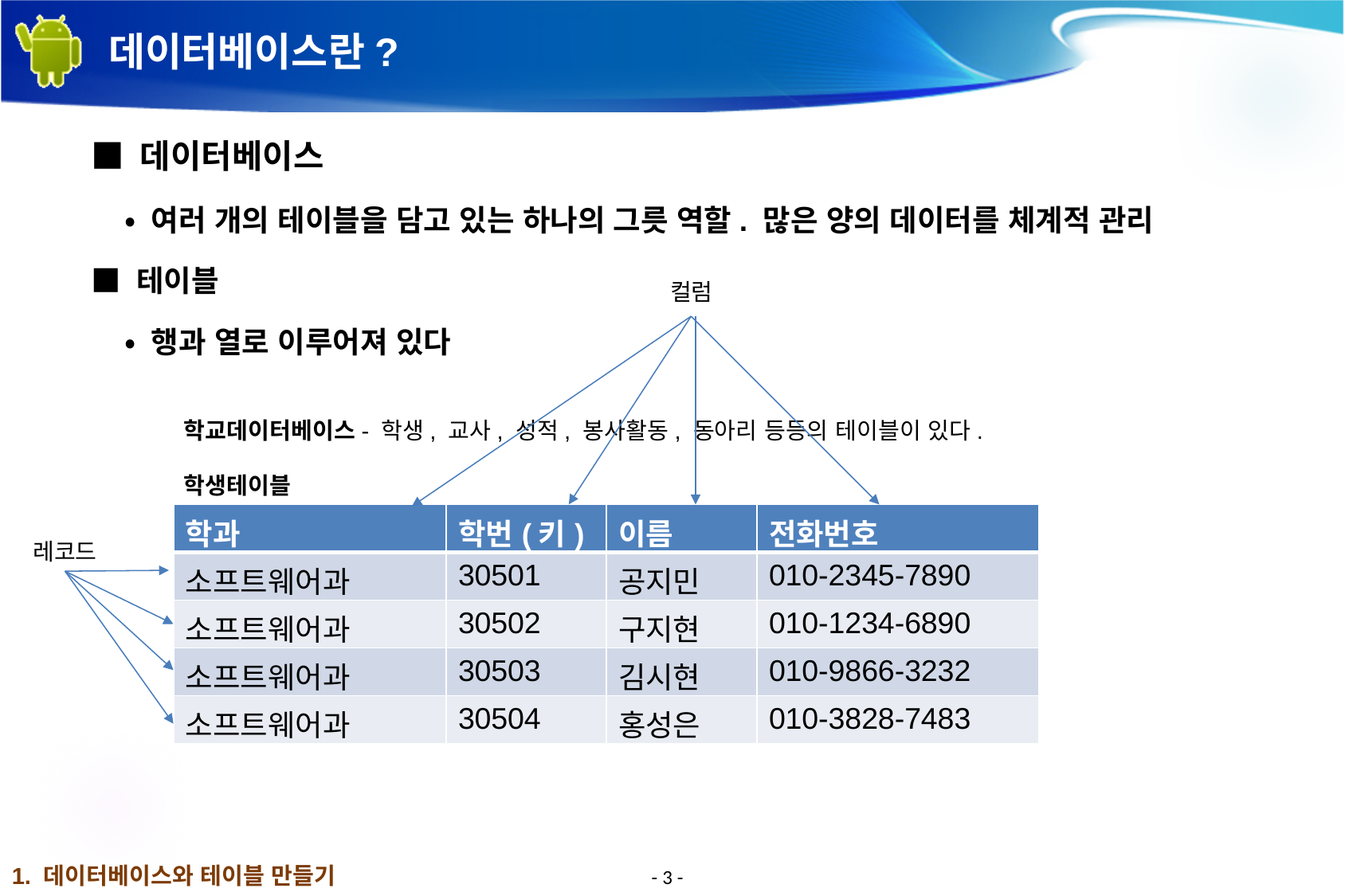

# 데이터베이스란?
■ 데이터베이스
    • 여러 개의 테이블을 담고 있는 하나의 그릇 역할. 많은 양의 데이터를 체계적 관리
■ 테이블
    • 행과 열로 이루어져 있다
컬럼
학교데이터베이스- 학생, 교사, 성적, 봉사활동, 동아리 등등의 테이블이 있다.

학생테이블
| 학과 | 학번(키) | 이름 | 전화번호 |
| --- | --- | --- | --- |
| 소프트웨어과 | 30501 | 공지민 | 010-2345-7890 |
| 소프트웨어과 | 30502 | 구지현 | 010-1234-6890 |
| 소프트웨어과 | 30503 | 김시현 | 010-9866-3232 |
| 소프트웨어과 | 30504 | 홍성은 | 010-3828-7483 |
레코드
1. 데이터베이스와 테이블 만들기